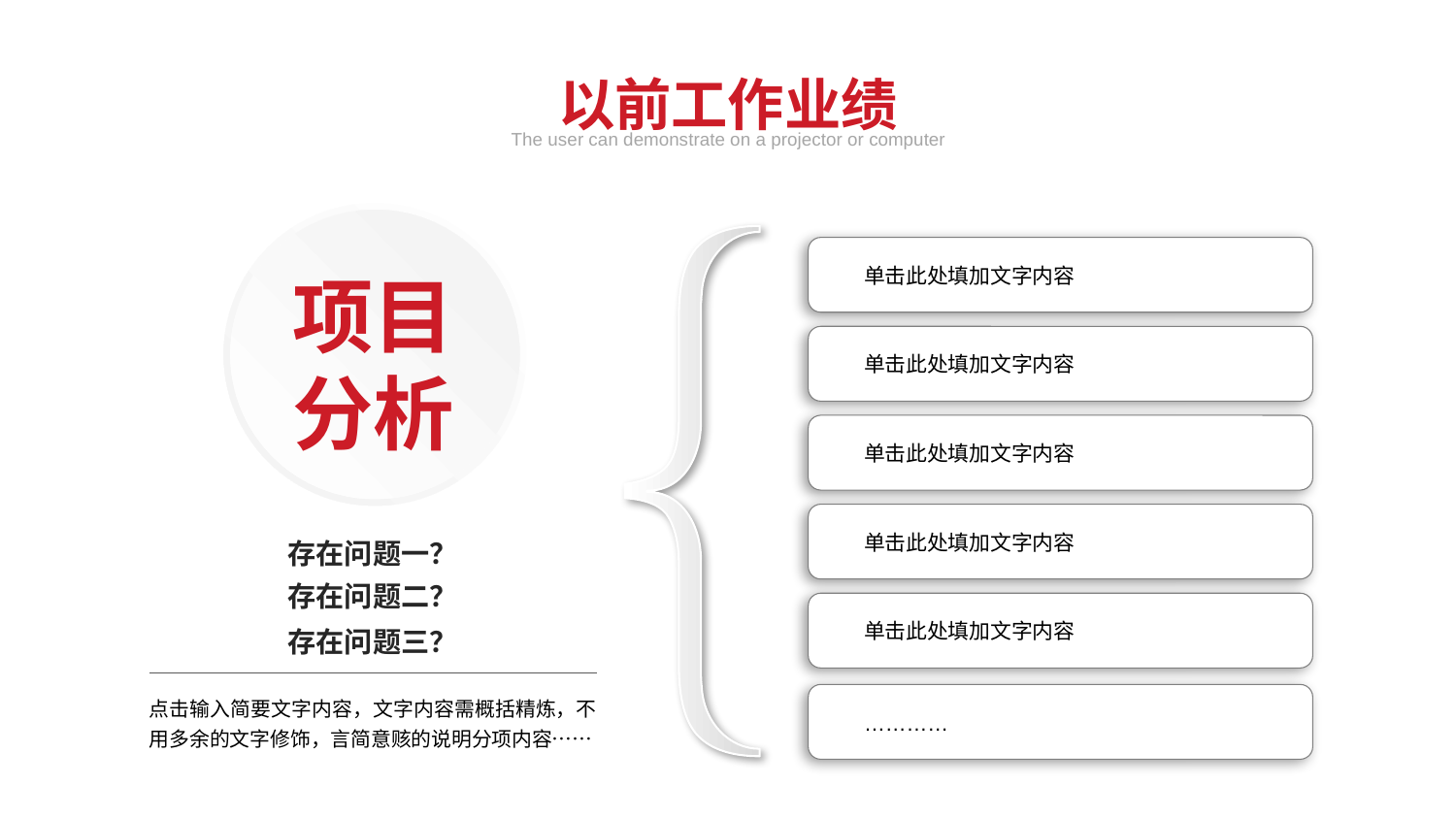

以前工作业绩
The user can demonstrate on a projector or computer

单击此处填加文字内容
项目
分析

单击此处填加文字内容

单击此处填加文字内容

单击此处填加文字内容
存在问题一？
存在问题二？

单击此处填加文字内容
存在问题三？

点击输入简要文字内容，文字内容需概括精炼，不用多余的文字修饰，言简意赅的说明分项内容……
…………